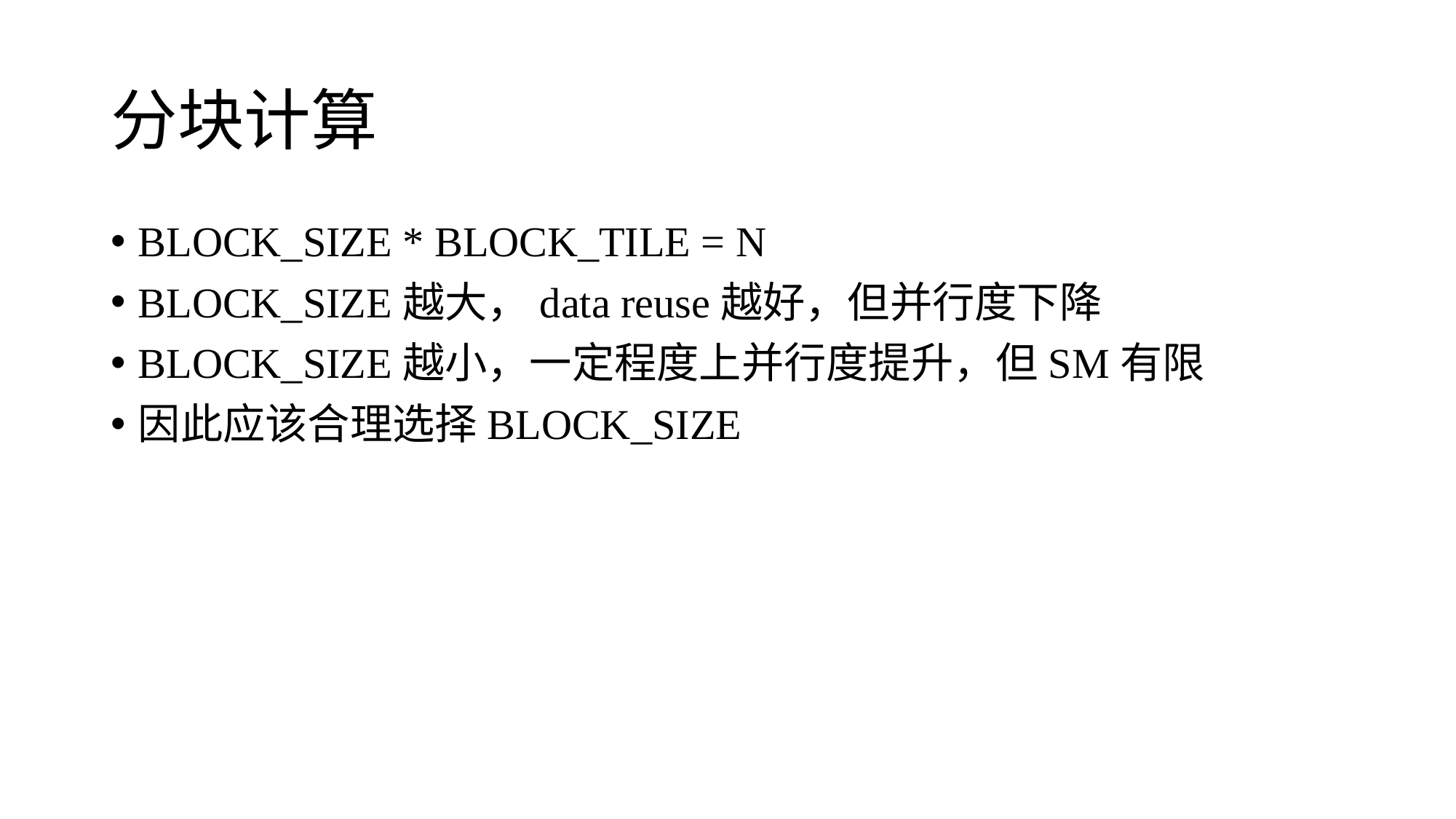

# 分块计算
BLOCK_SIZE * BLOCK_TILE = N
BLOCK_SIZE越大，data reuse越好，但并行度下降
BLOCK_SIZE越小，一定程度上并行度提升，但SM有限
因此应该合理选择BLOCK_SIZE